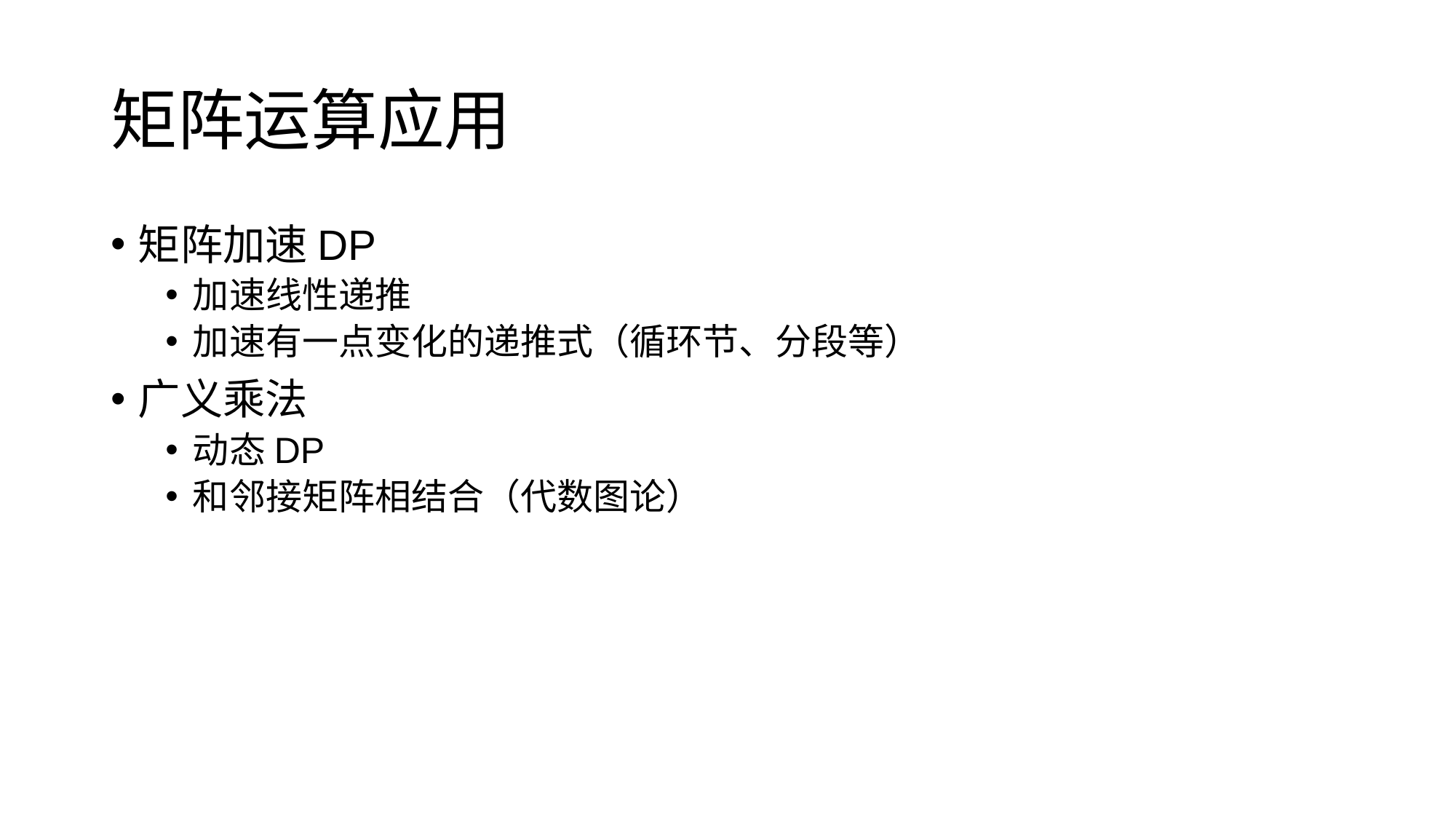

# 矩阵运算应用
矩阵加速DP
加速线性递推
加速有一点变化的递推式（循环节、分段等）
广义乘法
动态DP
和邻接矩阵相结合（代数图论）